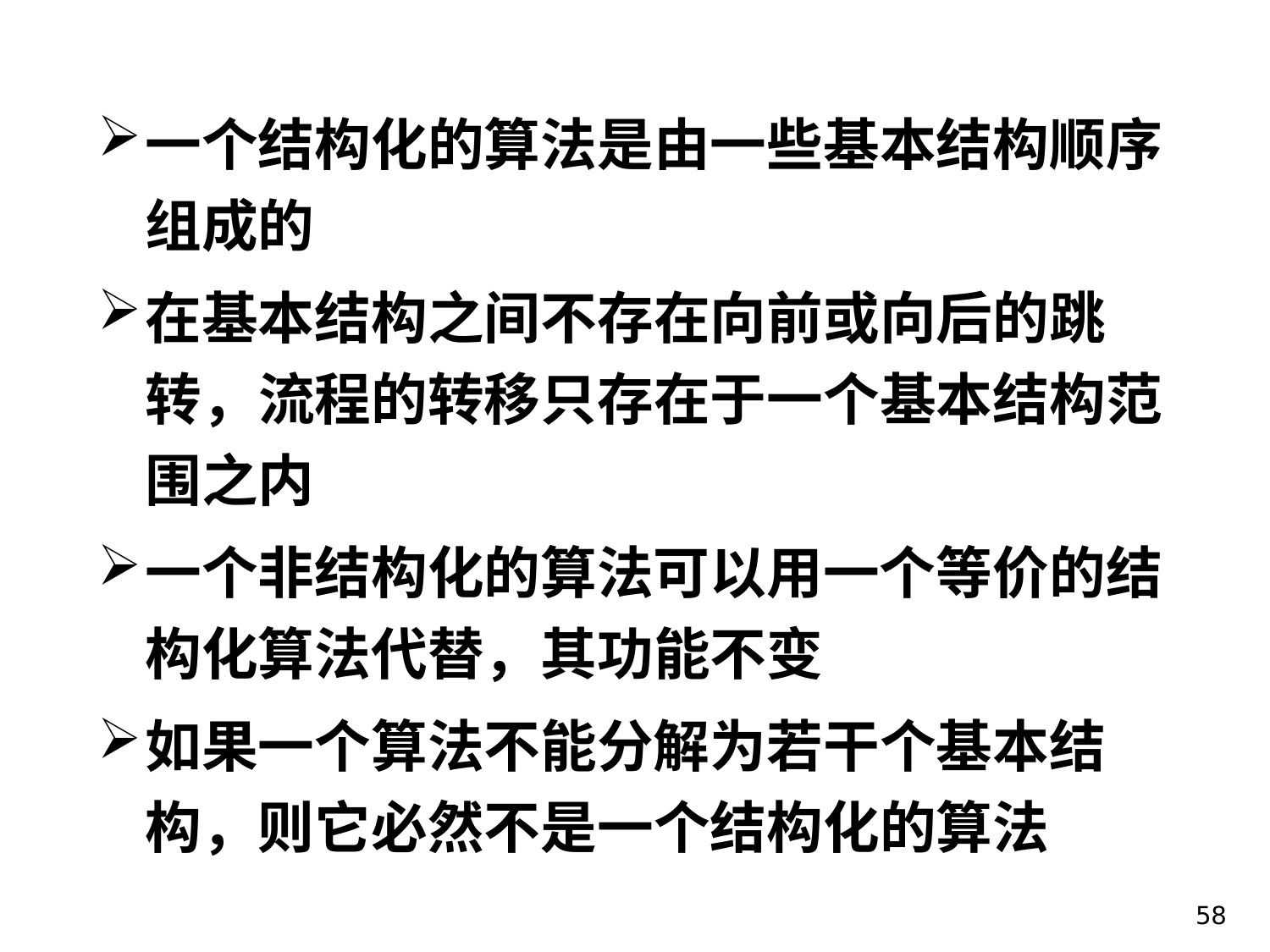

一个结构化的算法是由一些基本结构顺序组成的
在基本结构之间不存在向前或向后的跳转，流程的转移只存在于一个基本结构范围之内
一个非结构化的算法可以用一个等价的结构化算法代替，其功能不变
如果一个算法不能分解为若干个基本结构，则它必然不是一个结构化的算法
58